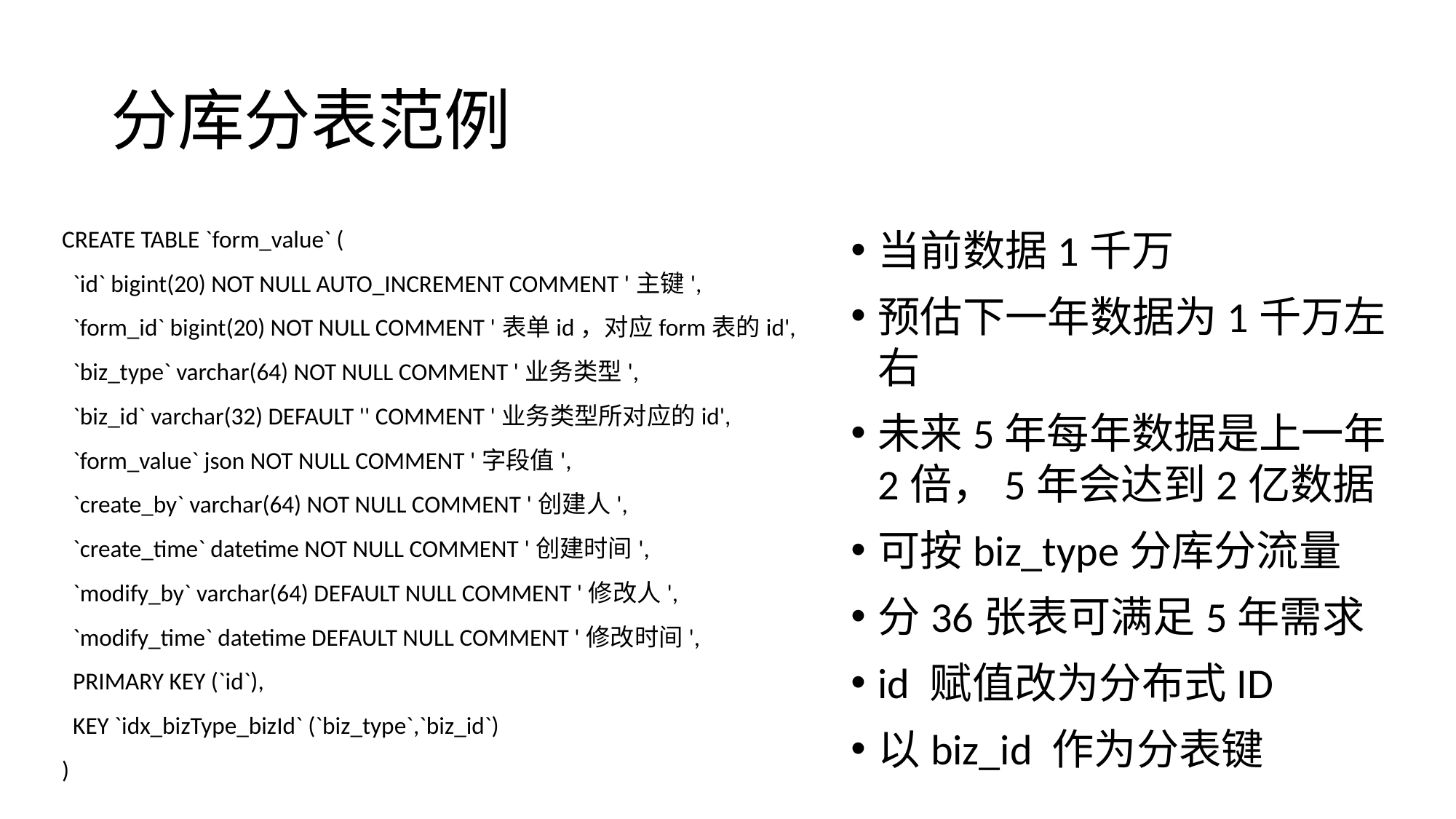

# 分库分表范例
CREATE TABLE `form_value` (
  `id` bigint(20) NOT NULL AUTO_INCREMENT COMMENT '主键',
  `form_id` bigint(20) NOT NULL COMMENT '表单id，对应form表的id',
  `biz_type` varchar(64) NOT NULL COMMENT '业务类型',
  `biz_id` varchar(32) DEFAULT '' COMMENT '业务类型所对应的id',
  `form_value` json NOT NULL COMMENT '字段值',
  `create_by` varchar(64) NOT NULL COMMENT '创建人',
  `create_time` datetime NOT NULL COMMENT '创建时间',
  `modify_by` varchar(64) DEFAULT NULL COMMENT '修改人',
  `modify_time` datetime DEFAULT NULL COMMENT '修改时间',
  PRIMARY KEY (`id`),
  KEY `idx_bizType_bizId` (`biz_type`,`biz_id`)
)
当前数据1千万
预估下一年数据为1千万左右
未来5年每年数据是上一年2倍，5年会达到2亿数据
可按biz_type分库分流量
分36张表可满足5年需求
id 赋值改为分布式ID
以biz_id 作为分表键